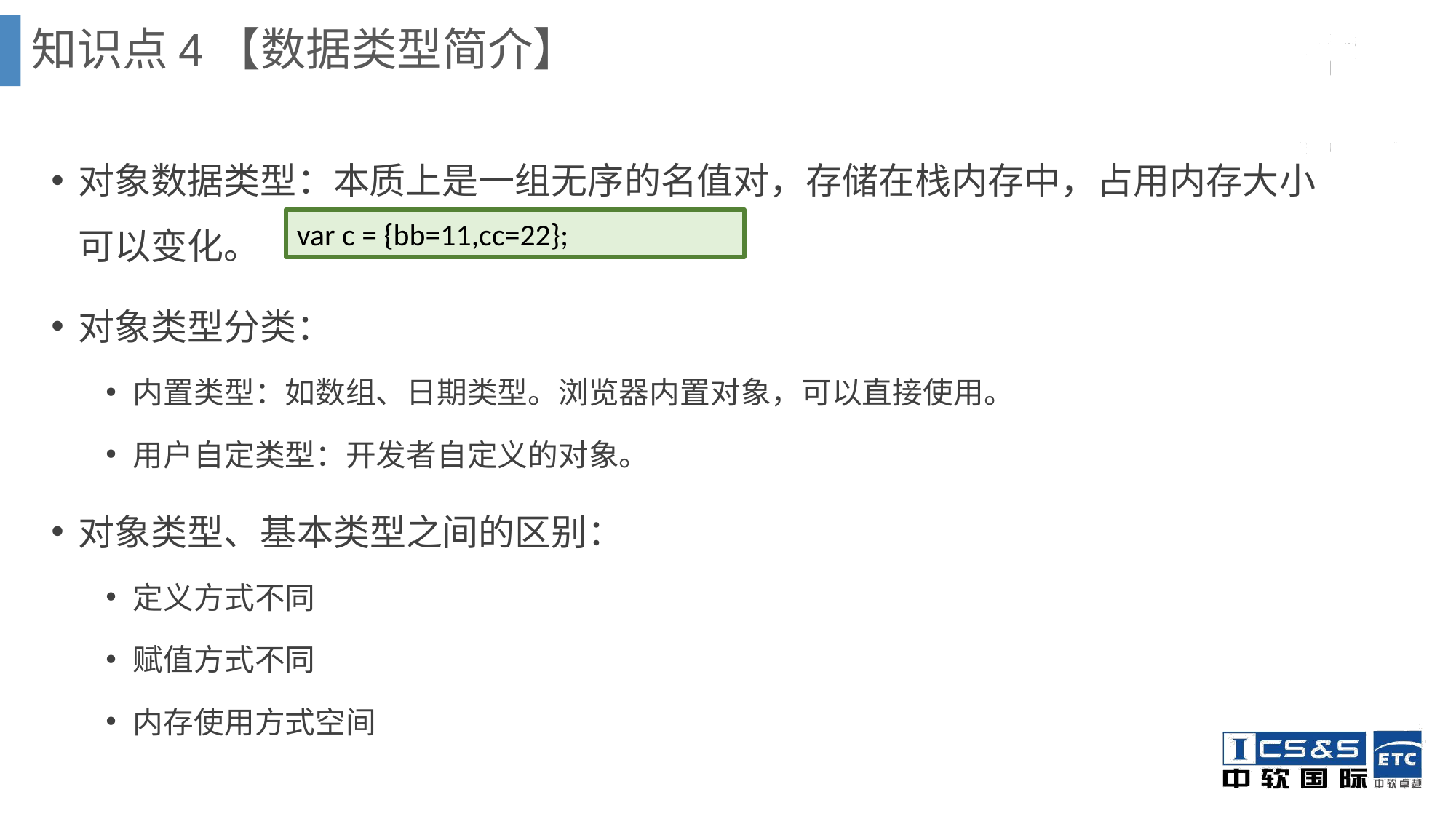

知识点4【数据类型简介】
对象数据类型：本质上是一组无序的名值对，存储在栈内存中，占用内存大小可以变化。
对象类型分类：
内置类型：如数组、日期类型。浏览器内置对象，可以直接使用。
用户自定类型：开发者自定义的对象。
对象类型、基本类型之间的区别：
定义方式不同
赋值方式不同
内存使用方式空间
var c = {bb=11,cc=22};